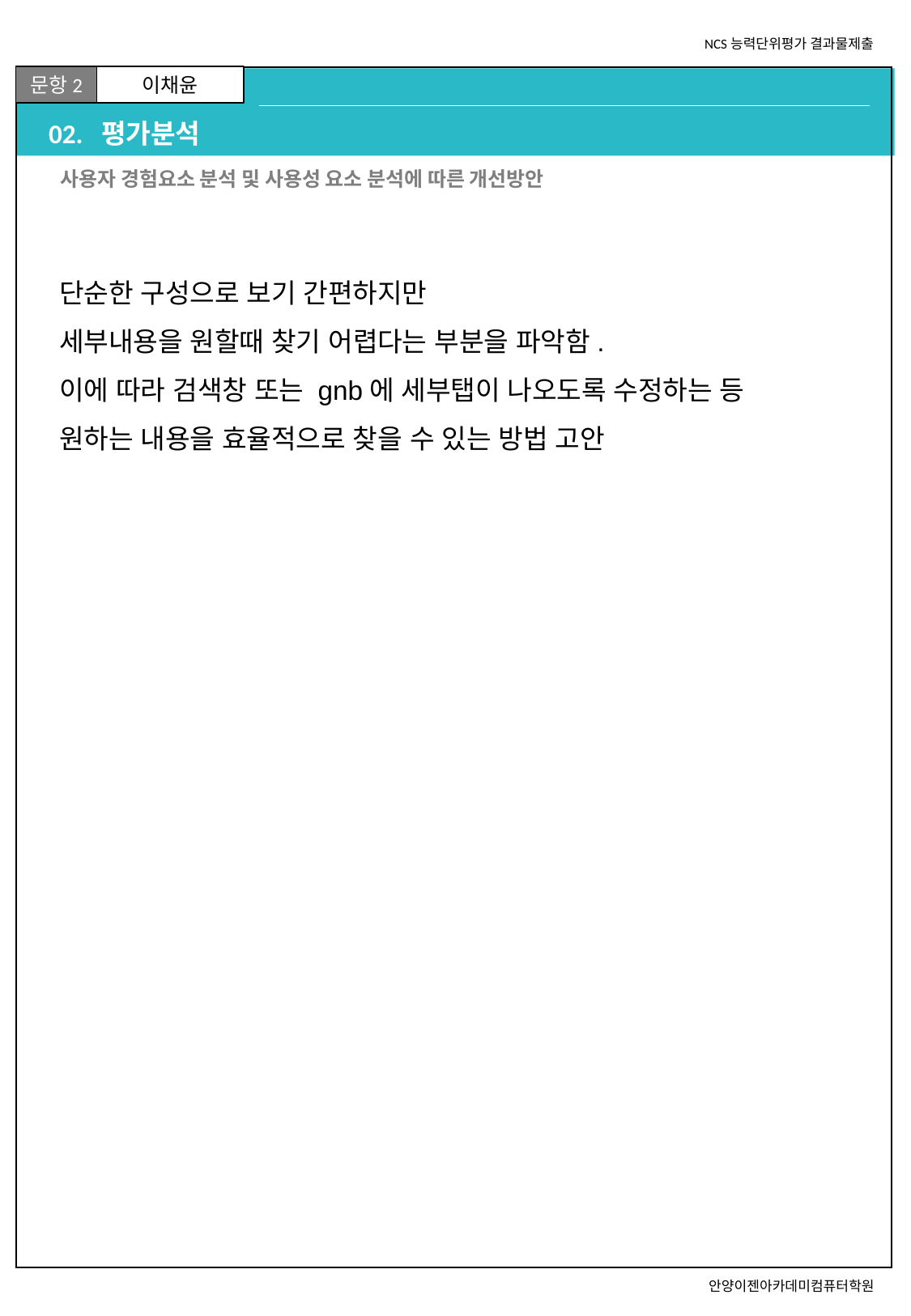

# 02.  평가분석
사용자 경험요소 분석 및 사용성 요소 분석에 따른 개선방안
단순한 구성으로 보기 간편하지만
세부내용을 원할때 찾기 어렵다는 부분을 파악함.
이에 따라 검색창 또는 gnb에 세부탭이 나오도록 수정하는 등 원하는 내용을 효율적으로 찾을 수 있는 방법 고안